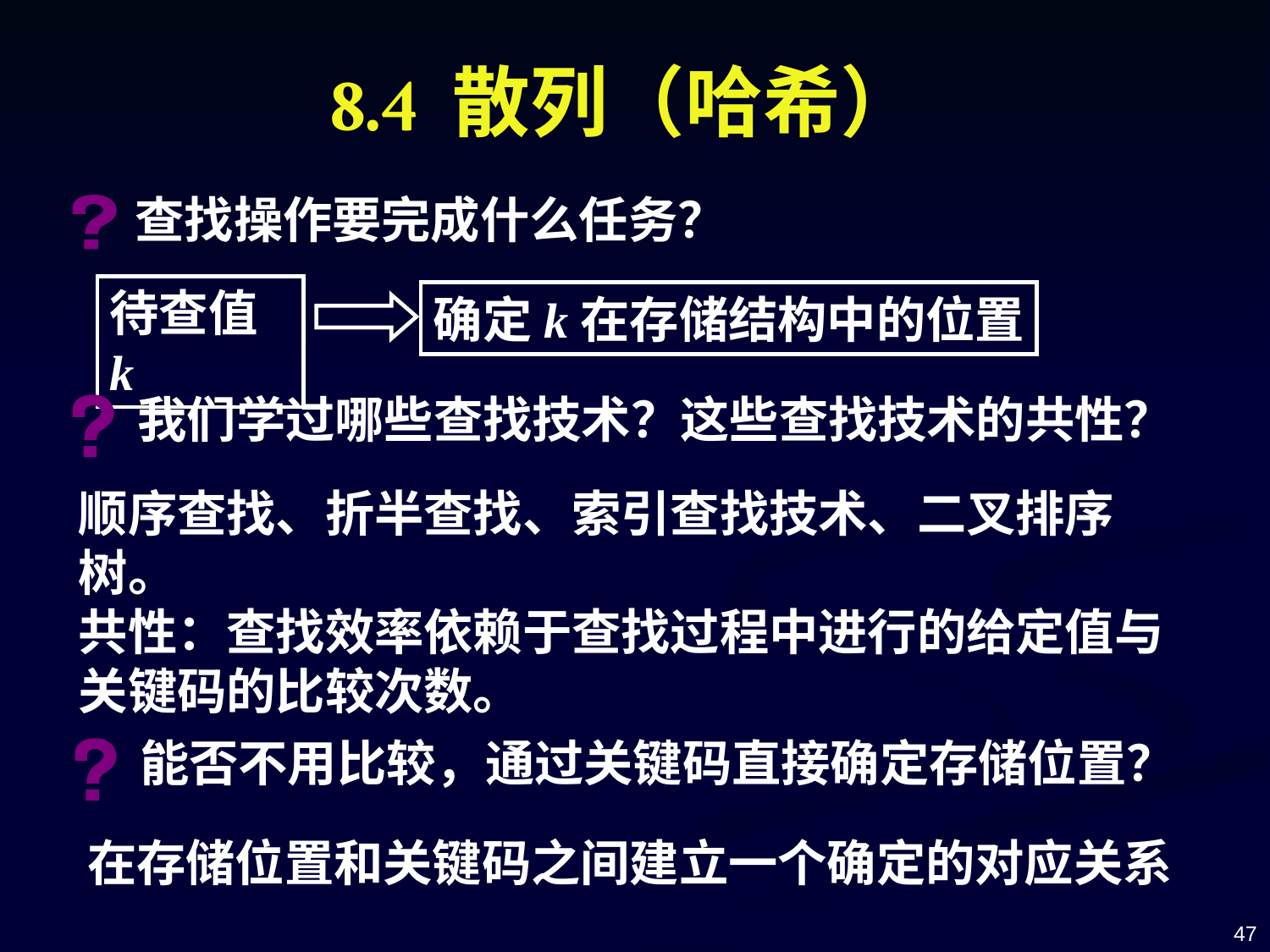

# 8.4 散列（哈希）
查找操作要完成什么任务？

待查值k
确定k在存储结构中的位置

我们学过哪些查找技术？这些查找技术的共性？

顺序查找、折半查找、索引查找技术、二叉排序树。
共性：查找效率依赖于查找过程中进行的给定值与关键码的比较次数。
能否不用比较，通过关键码直接确定存储位置？

在存储位置和关键码之间建立一个确定的对应关系
47